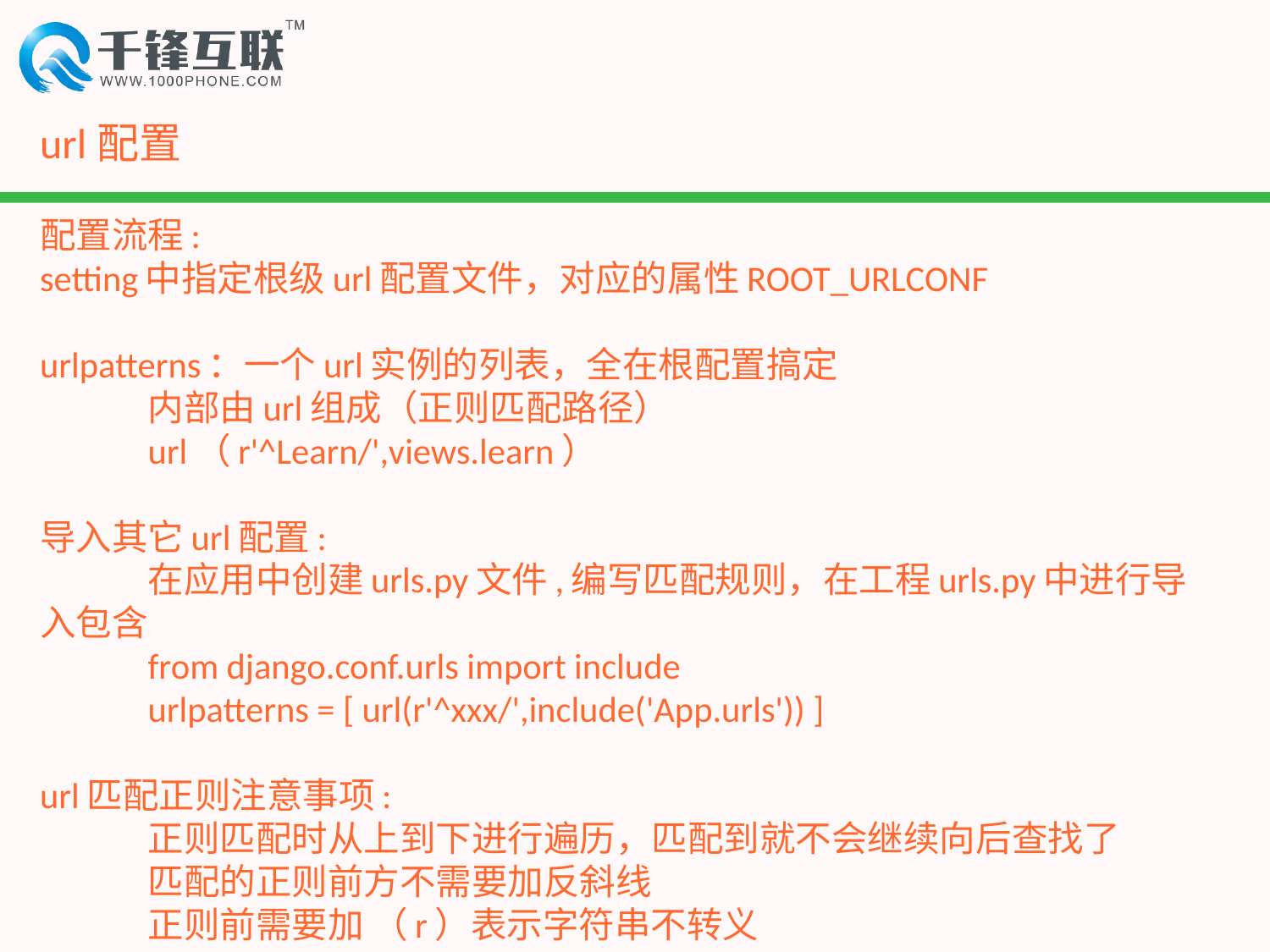

# url配置
配置流程:
setting中指定根级url配置文件，对应的属性ROOT_URLCONF

urlpatterns：一个url实例的列表，全在根配置搞定
	内部由url组成（正则匹配路径）
	url（r'^Learn/',views.learn）

导入其它url配置:
	在应用中创建urls.py文件,编写匹配规则，在工程urls.py中进行导入包含
	from django.conf.urls import include
	urlpatterns = [ url(r'^xxx/',include('App.urls')) ]

url匹配正则注意事项:
	正则匹配时从上到下进行遍历，匹配到就不会继续向后查找了
	匹配的正则前方不需要加反斜线
	正则前需要加 （r）表示字符串不转义